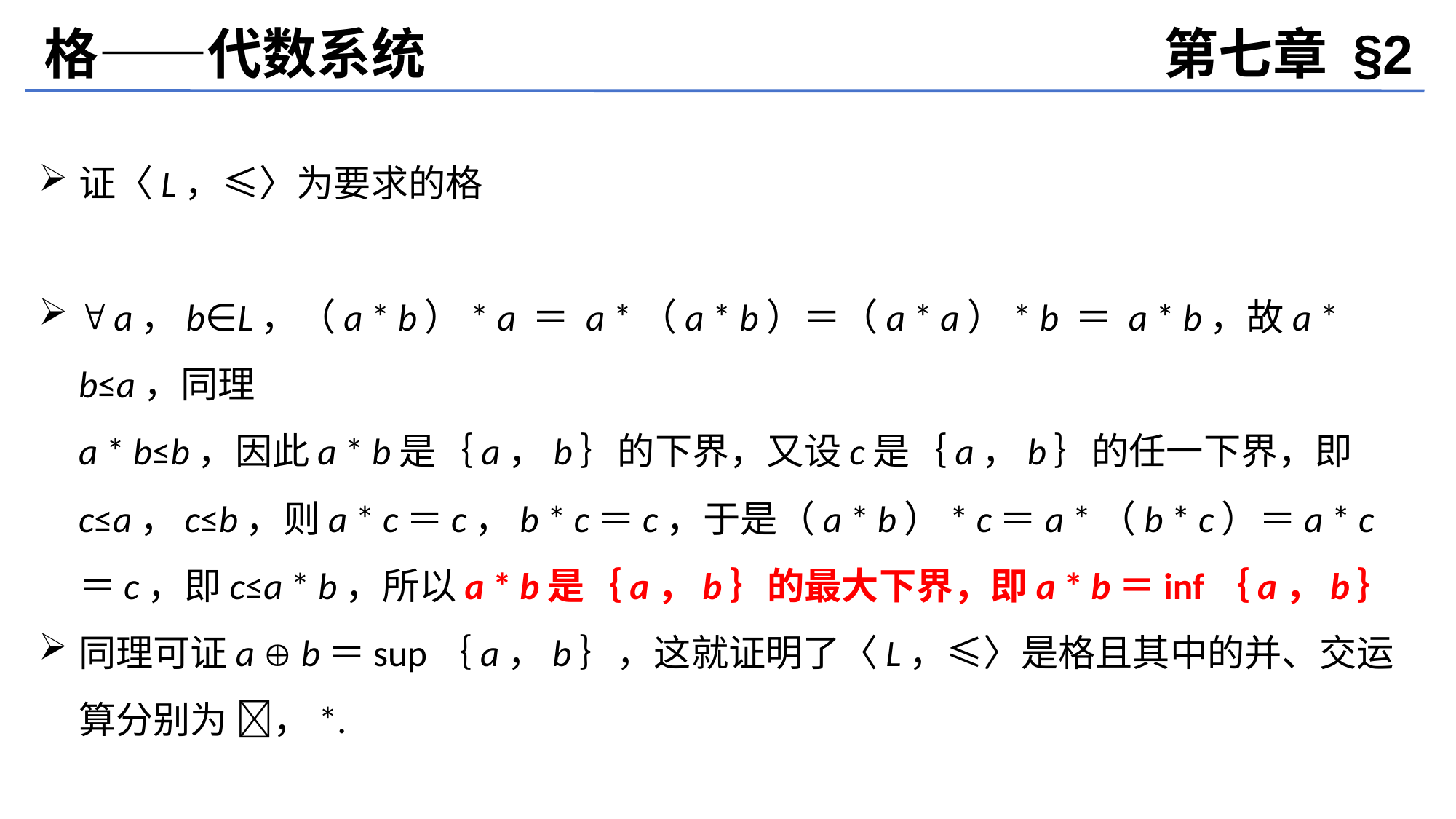

格——代数系统
第七章 §2
证〈L，≤〉为要求的格

∀ a，b∈L，（a * b）* a ＝ a *（a * b）＝（a * a）* b ＝ a * b，故a * b≤a，同理
a * b≤b，因此a * b是｛a，b｝的下界，又设c是｛a，b｝的任一下界，即c≤a，c≤b，则a * c＝c，b * c＝c，于是（a * b）* c＝a *（b * c）＝a * c＝c，即c≤a * b，所以a * b是｛a，b｝的最大下界，即a * b＝inf｛a，b｝
同理可证a ⊕ b＝sup｛a，b｝，这就证明了〈L，≤〉是格且其中的并、交运算分别为 ⊕，*.